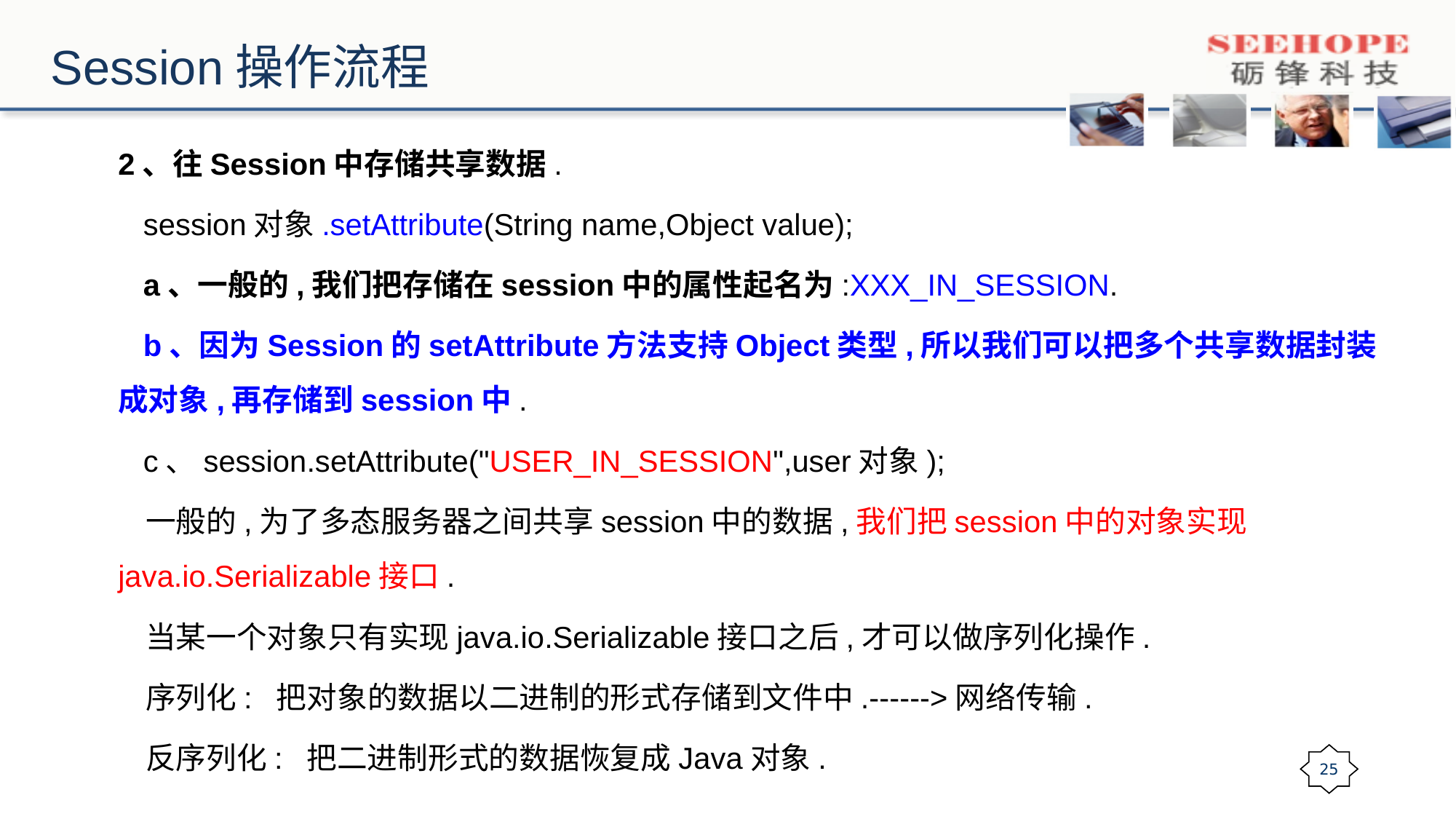

# Session操作流程
2、往Session中存储共享数据.
   session对象.setAttribute(String name,Object value);
   a、一般的,我们把存储在session中的属性起名为:XXX_IN_SESSION.
   b、因为Session的setAttribute方法支持Object类型,所以我们可以把多个共享数据封装成对象,再存储到session中.
   c、session.setAttribute("USER_IN_SESSION",user对象);
   一般的,为了多态服务器之间共享session中的数据,我们把session中的对象实现java.io.Serializable接口.
   当某一个对象只有实现java.io.Serializable接口之后,才可以做序列化操作.
   序列化:  把对象的数据以二进制的形式存储到文件中.------>网络传输.
   反序列化:  把二进制形式的数据恢复成Java对象.